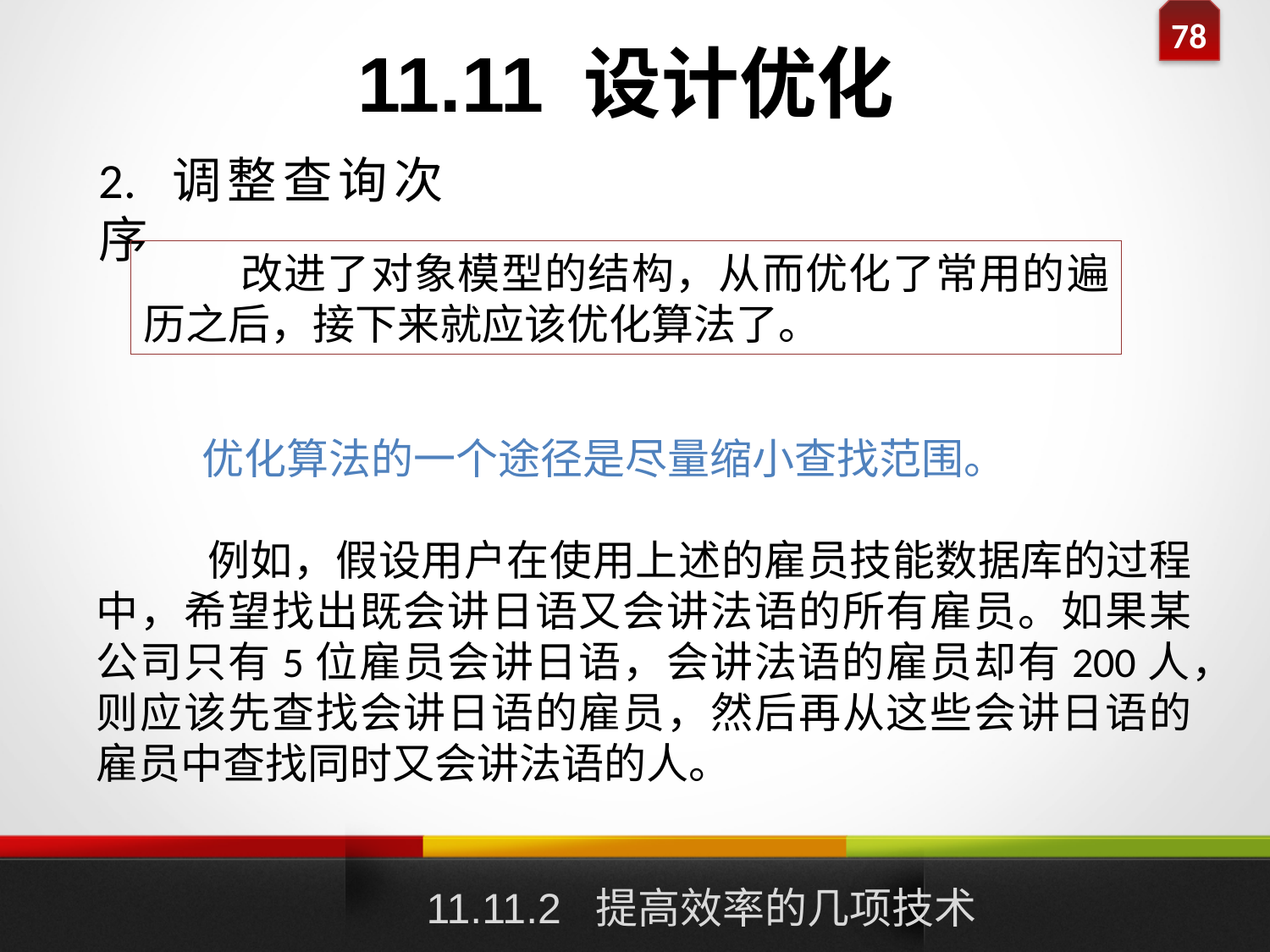

# 11.11 设计优化
2. 调整查询次序
        改进了对象模型的结构，从而优化了常用的遍历之后，接下来就应该优化算法了。
          优化算法的一个途径是尽量缩小查找范围。

          例如，假设用户在使用上述的雇员技能数据库的过程中，希望找出既会讲日语又会讲法语的所有雇员。如果某公司只有5位雇员会讲日语，会讲法语的雇员却有200人，则应该先查找会讲日语的雇员，然后再从这些会讲日语的雇员中查找同时又会讲法语的人。
11.11.2  提高效率的几项技术